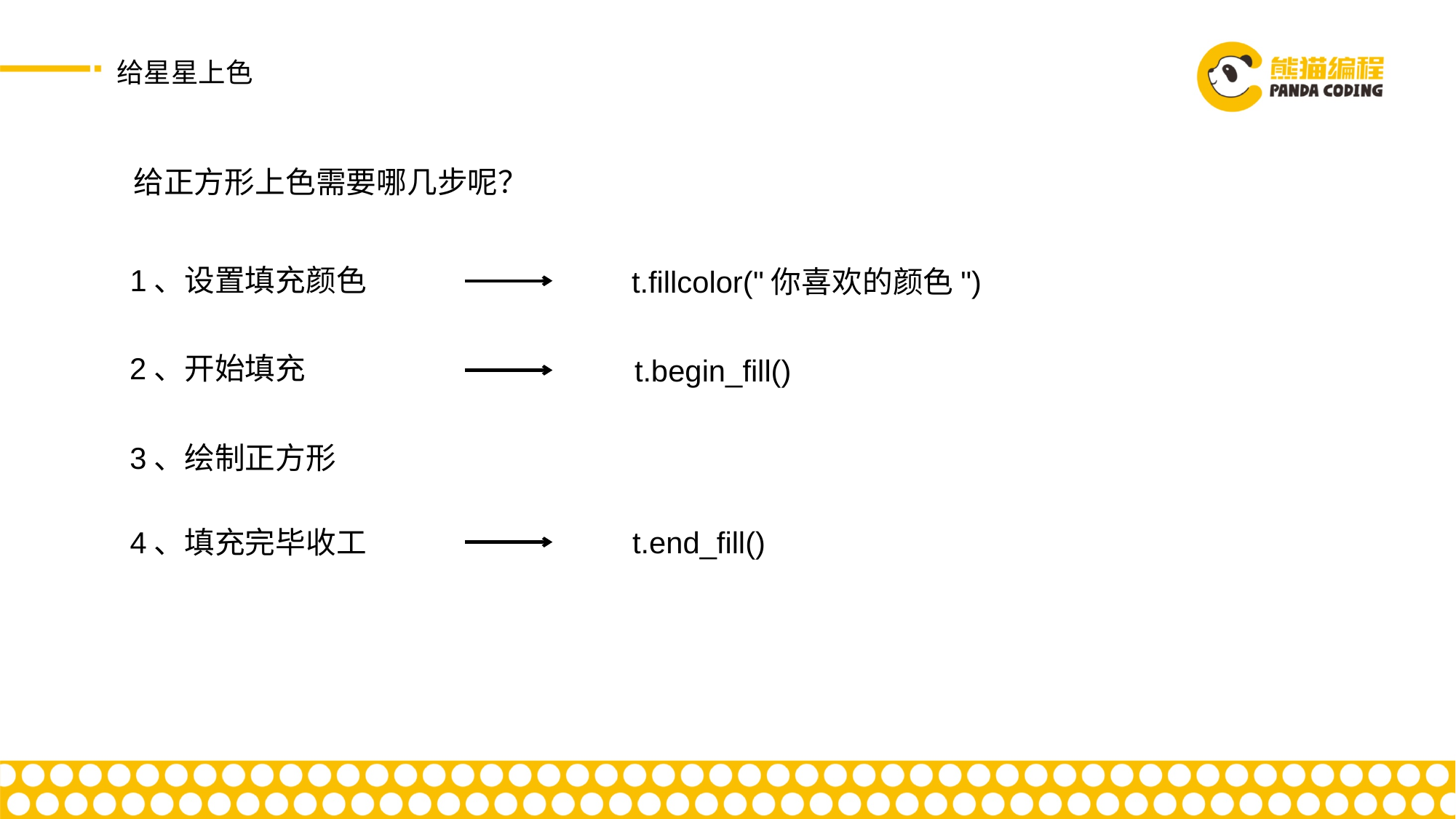

给星星上色
给正方形上色需要哪几步呢？
1、设置填充颜色
t.fillcolor("你喜欢的颜色")
2、开始填充
t.begin_fill()
3、绘制正方形
4、填充完毕收工
t.end_fill()